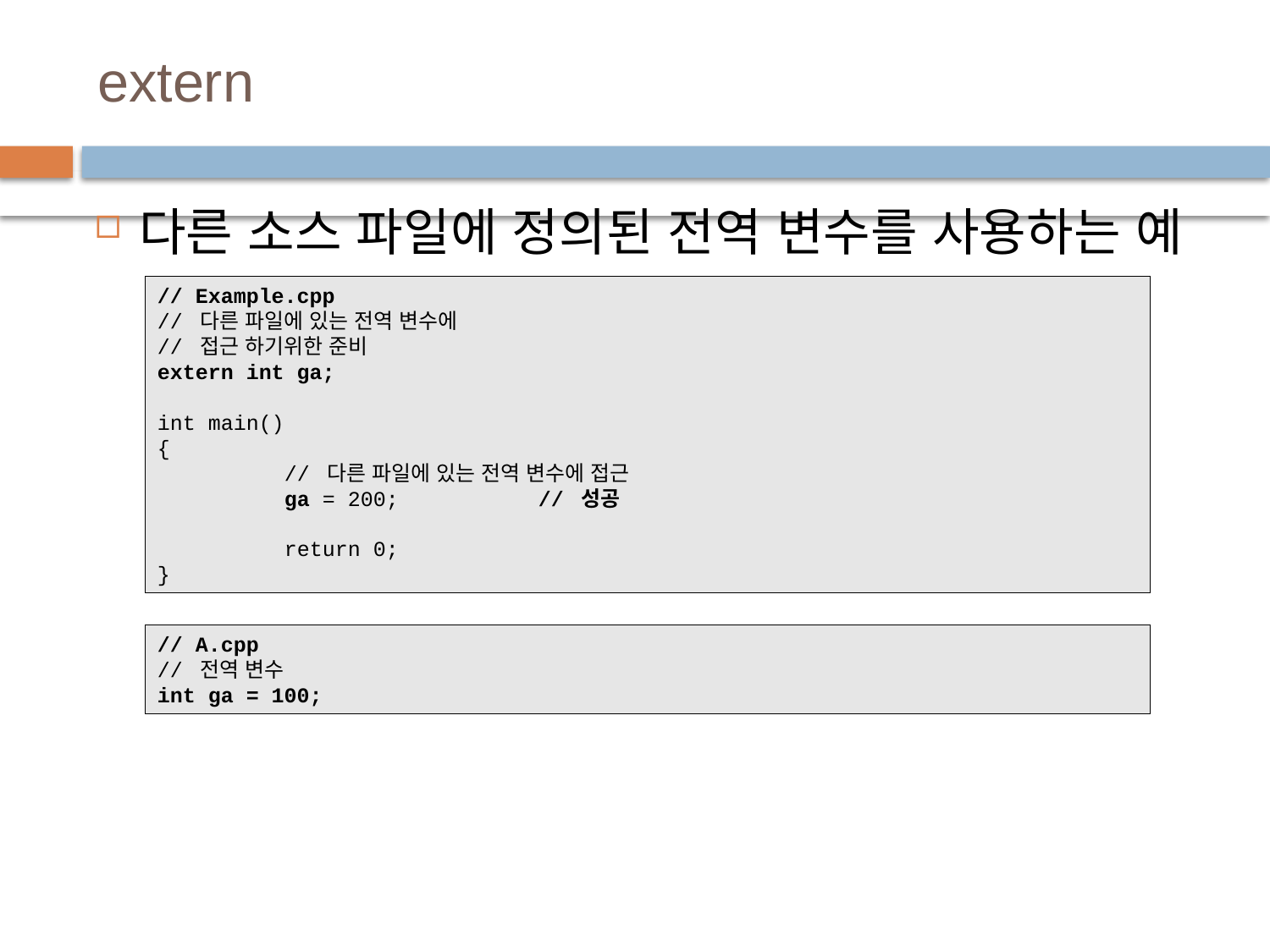

# extern
다른 소스 파일에 정의된 전역 변수를 사용하는 예

// Example.cpp
// 다른 파일에 있는 전역 변수에
// 접근 하기위한 준비
extern int ga;

int main()
{
	// 다른 파일에 있는 전역 변수에 접근
	ga = 200;		// 성공

	return 0;
}
// A.cpp
// 전역 변수
int ga = 100;